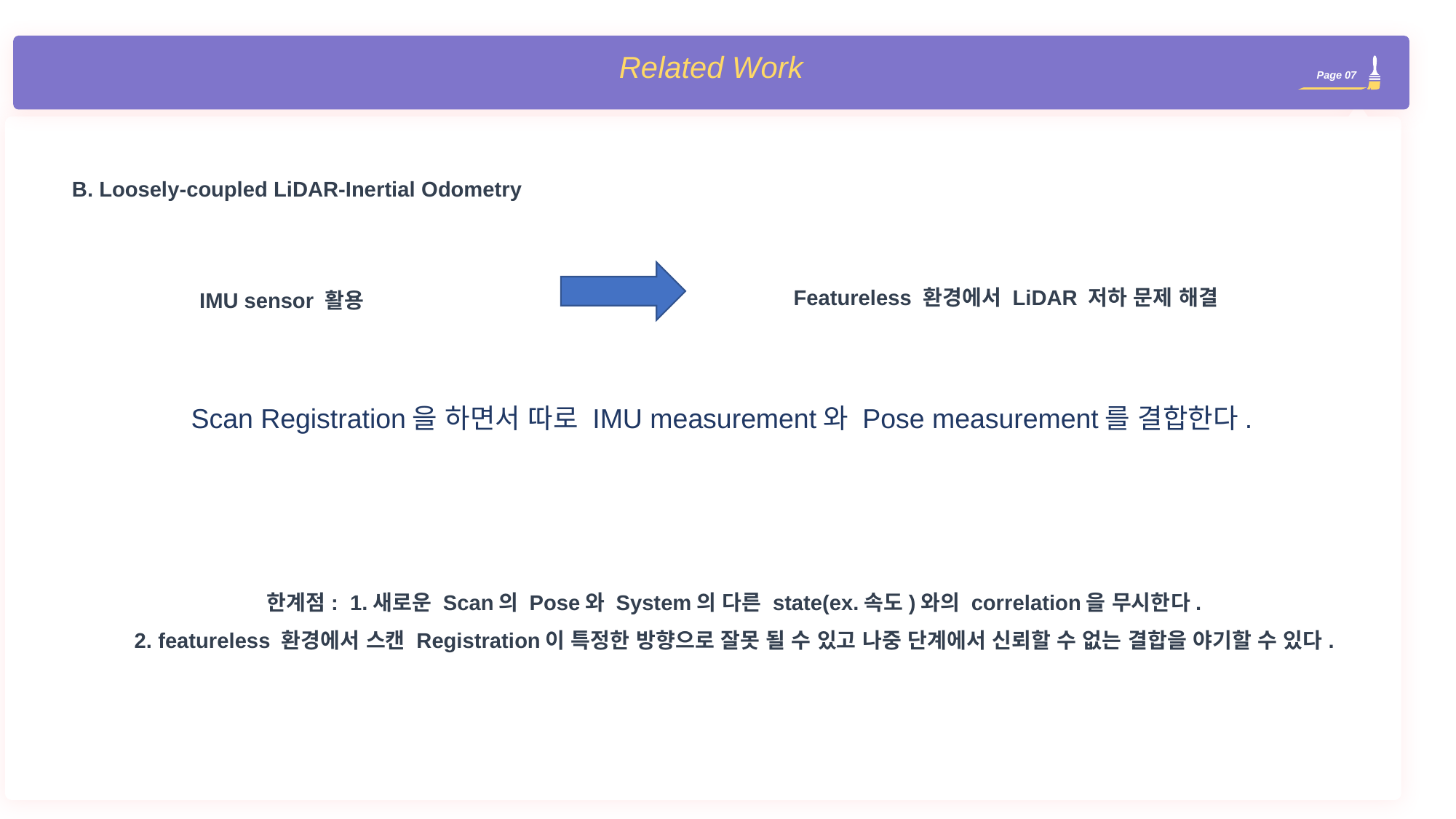

Related Work

Page 07

L
B. Loosely-coupled LiDAR-Inertial Odometry

 Featureless 환경에서 LiDAR 저하 문제 해결
IMU sensor 활용
Scan Registration을 하면서 따로 IMU measurement와 Pose measurement를 결합한다.
한계점:  1.새로운 Scan의 Pose와 System의 다른 state(ex.속도)와의 correlation을 무시한다.
2. featureless 환경에서 스캔 Registration이 특정한 방향으로 잘못 될 수 있고 나중 단계에서 신뢰할 수 없는 결합을 야기할 수 있다.